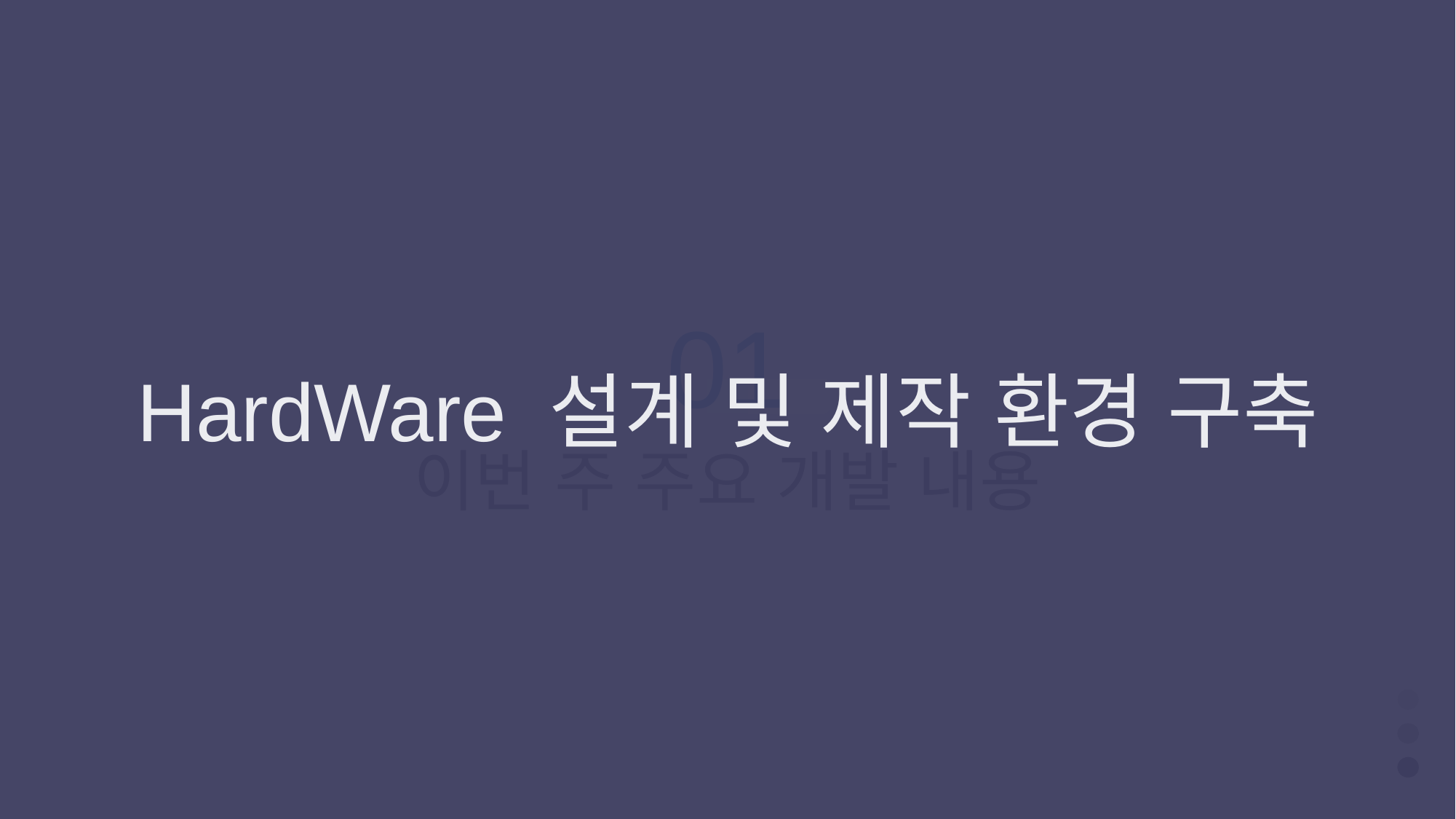

01

이번 주 주요 개발 내용
HardWare 설계 및 제작 환경 구축